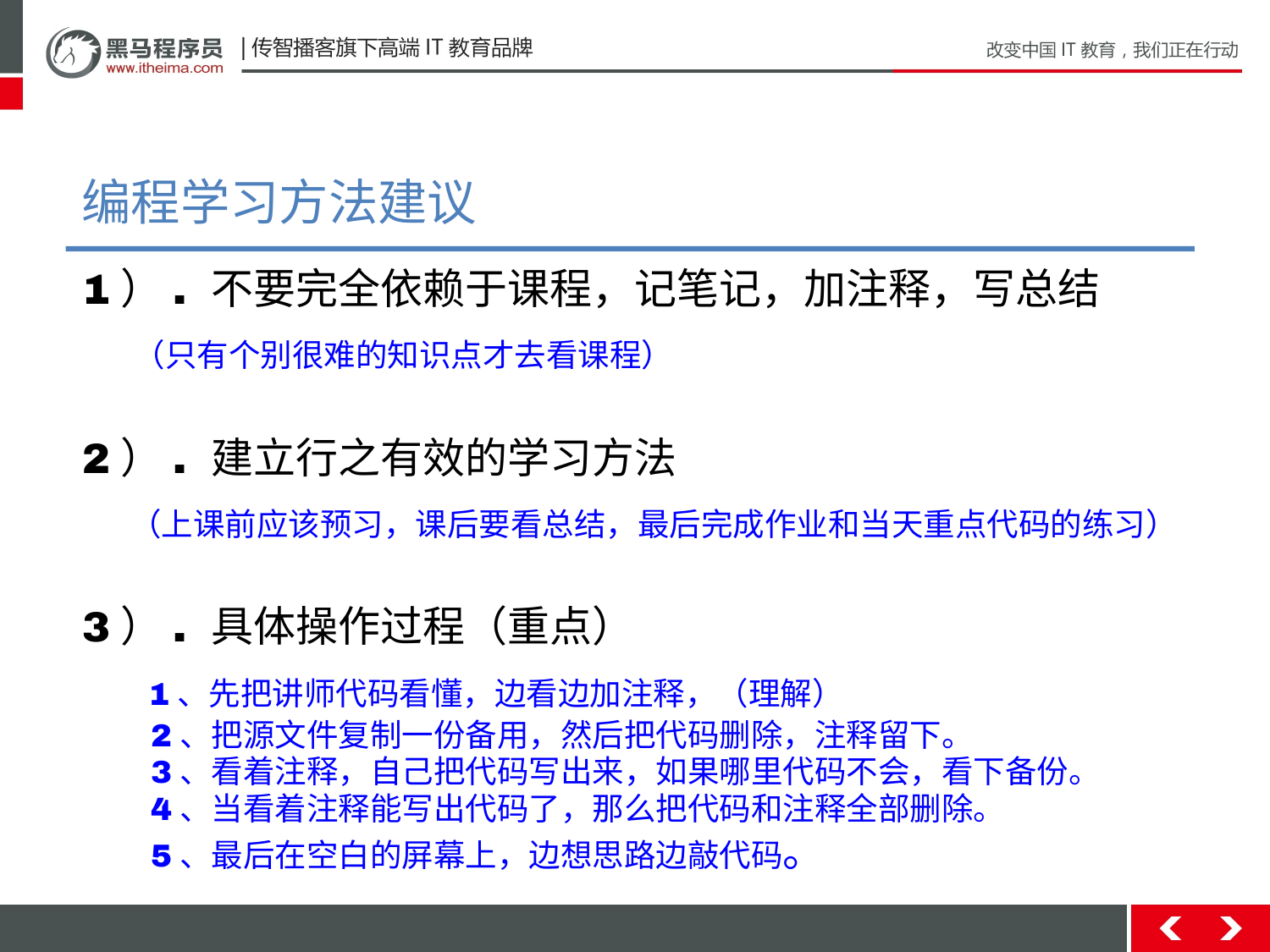

# 编程学习方法建议
1）. 不要完全依赖于课程，记笔记，加注释，写总结
   （只有个别很难的知识点才去看课程）

2）. 建立行之有效的学习方法
	（上课前应该预习，课后要看总结，最后完成作业和当天重点代码的练习）

3）. 具体操作过程（重点）
 	 1、先把讲师代码看懂，边看边加注释，（理解）
	  2、把源文件复制一份备用，然后把代码删除，注释留下。
	  3、看着注释，自己把代码写出来，如果哪里代码不会，看下备份。
	  4、当看着注释能写出代码了，那么把代码和注释全部删除。
	  5、最后在空白的屏幕上，边想思路边敲代码。